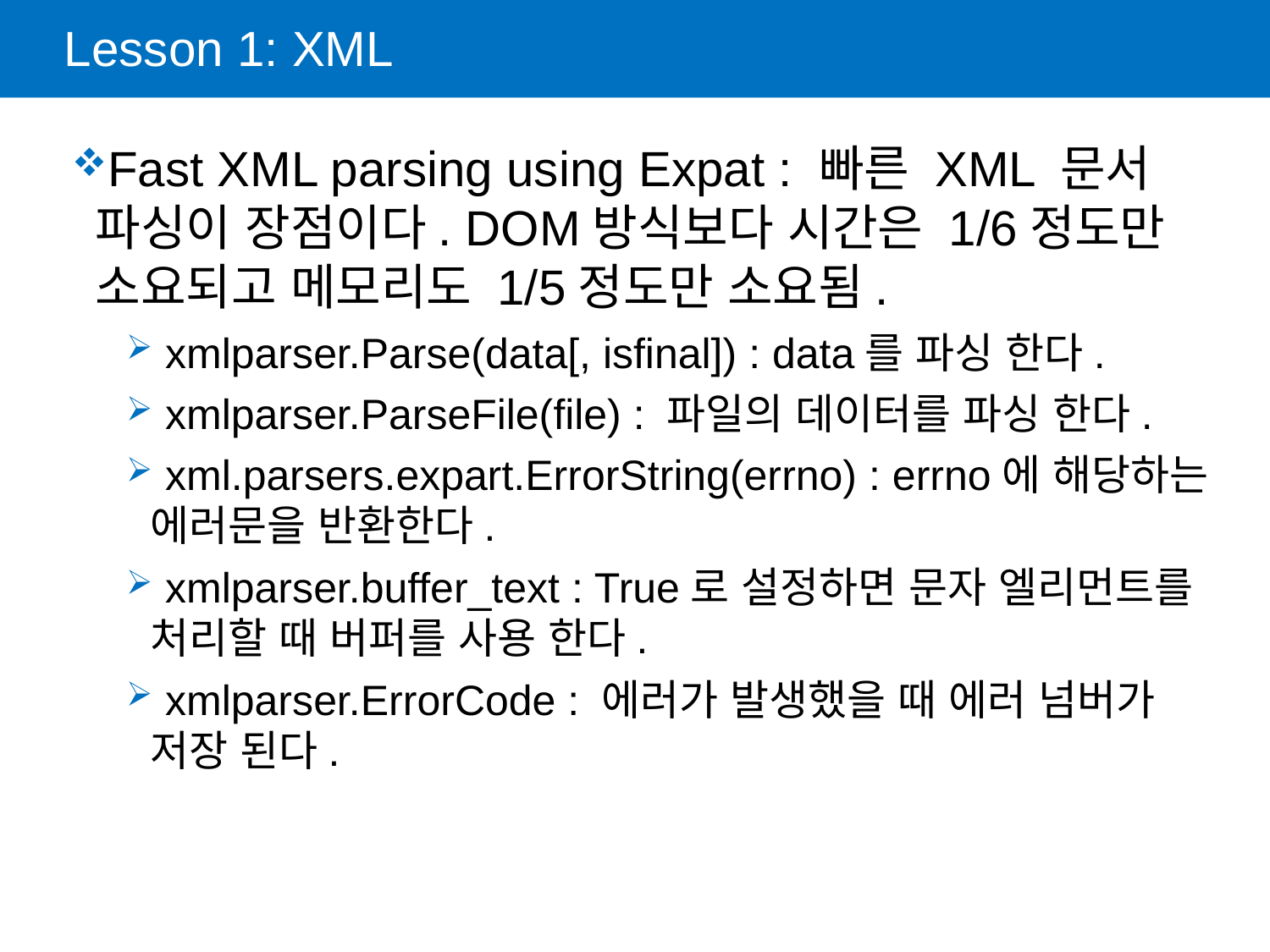

# Lesson 1: XML
Fast XML parsing using Expat : 빠른 XML 문서 파싱이 장점이다. DOM방식보다 시간은 1/6정도만 소요되고 메모리도 1/5정도만 소요됨.
 xmlparser.Parse(data[, isfinal]) : data를 파싱 한다.
 xmlparser.ParseFile(file) : 파일의 데이터를 파싱 한다.
 xml.parsers.expart.ErrorString(errno) : errno에 해당하는 에러문을 반환한다.
 xmlparser.buffer_text : True로 설정하면 문자 엘리먼트를 처리할 때 버퍼를 사용 한다.
 xmlparser.ErrorCode : 에러가 발생했을 때 에러 넘버가 저장 된다.